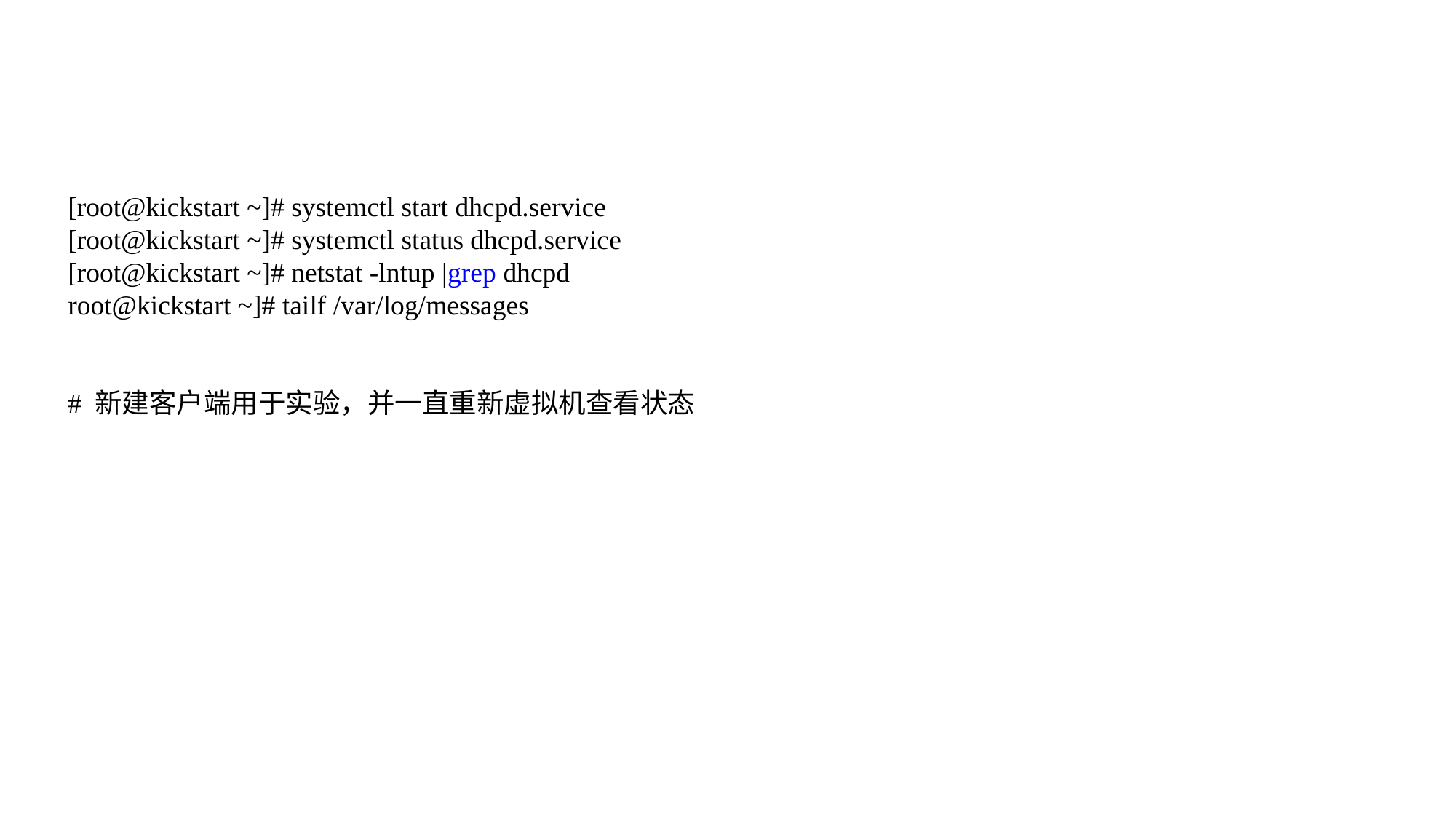

[root@kickstart ~]# systemctl start dhcpd.service
[root@kickstart ~]# systemctl status dhcpd.service
[root@kickstart ~]# netstat -lntup |grep dhcpd
root@kickstart ~]# tailf /var/log/messages

# 新建客户端用于实验，并一直重新虚拟机查看状态